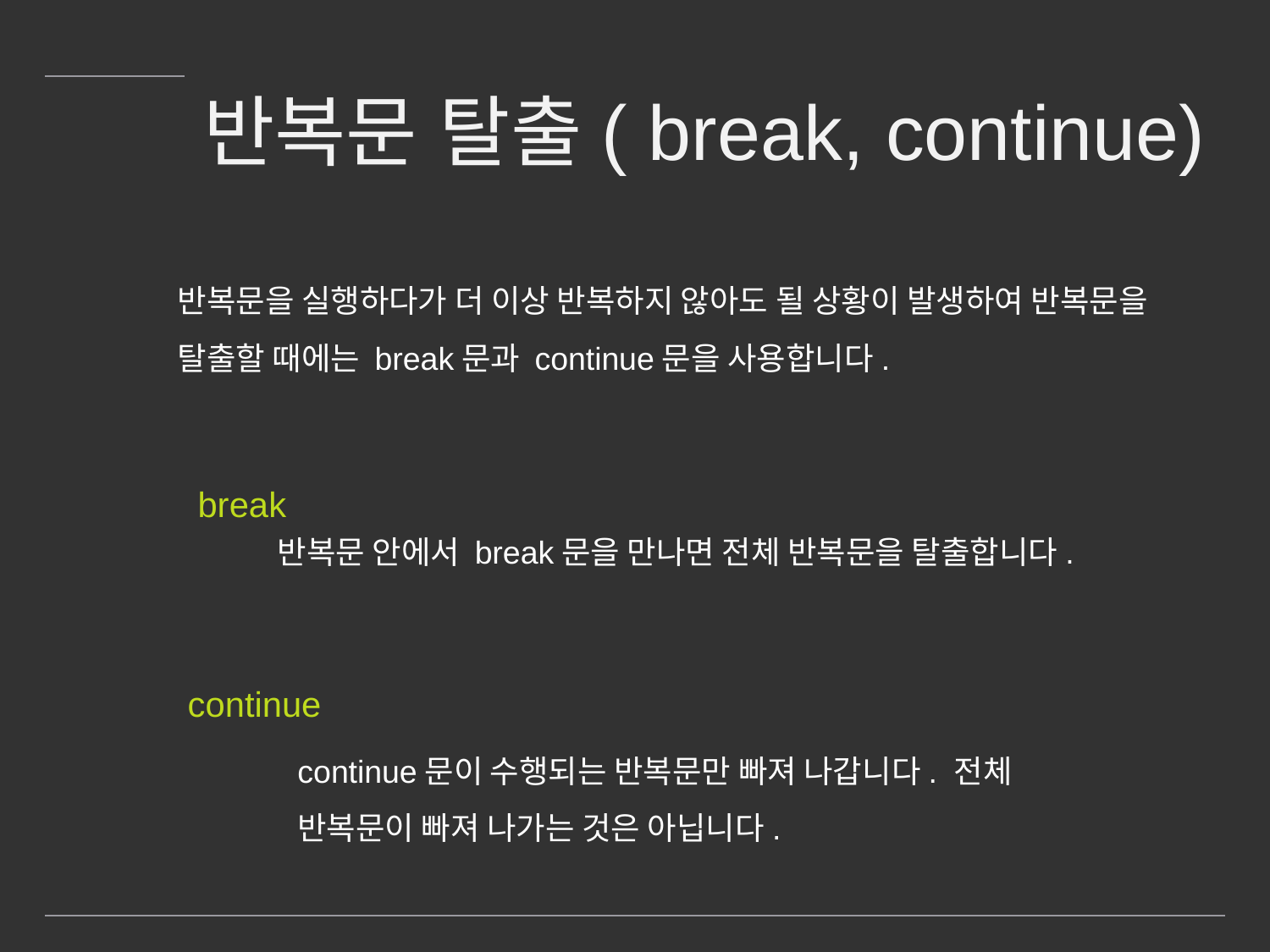

# 반복문 탈출( break, continue)
반복문을 실행하다가 더 이상 반복하지 않아도 될 상황이 발생하여 반복문을 탈출할 때에는 break문과 continue문을 사용합니다.
break
반복문 안에서 break문을 만나면 전체 반복문을 탈출합니다.
continue
continue문이 수행되는 반복문만 빠져 나갑니다. 전체
반복문이 빠져 나가는 것은 아닙니다.